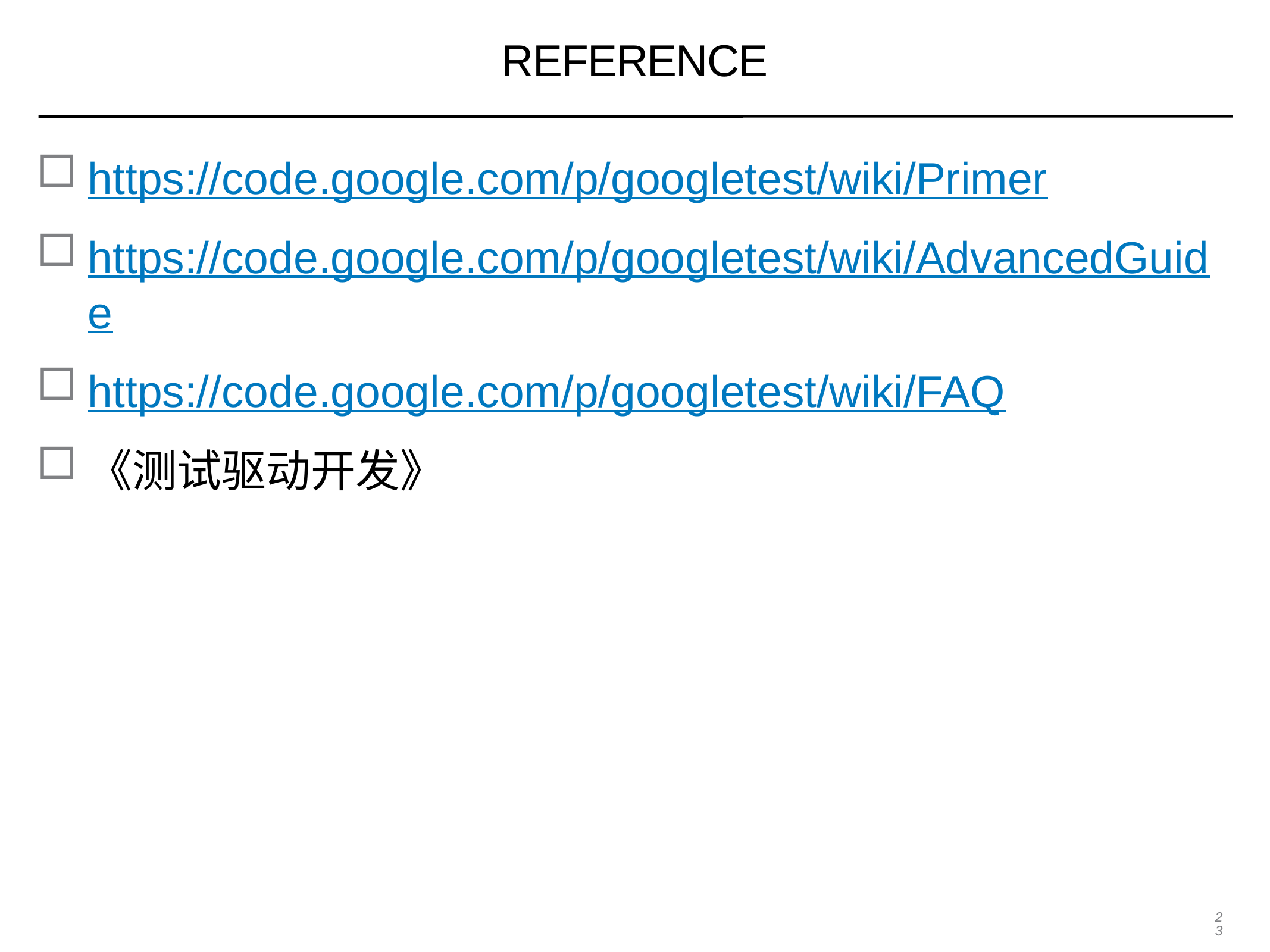

# Reference
https://code.google.com/p/googletest/wiki/Primer
https://code.google.com/p/googletest/wiki/AdvancedGuide
https://code.google.com/p/googletest/wiki/FAQ
《测试驱动开发》

23